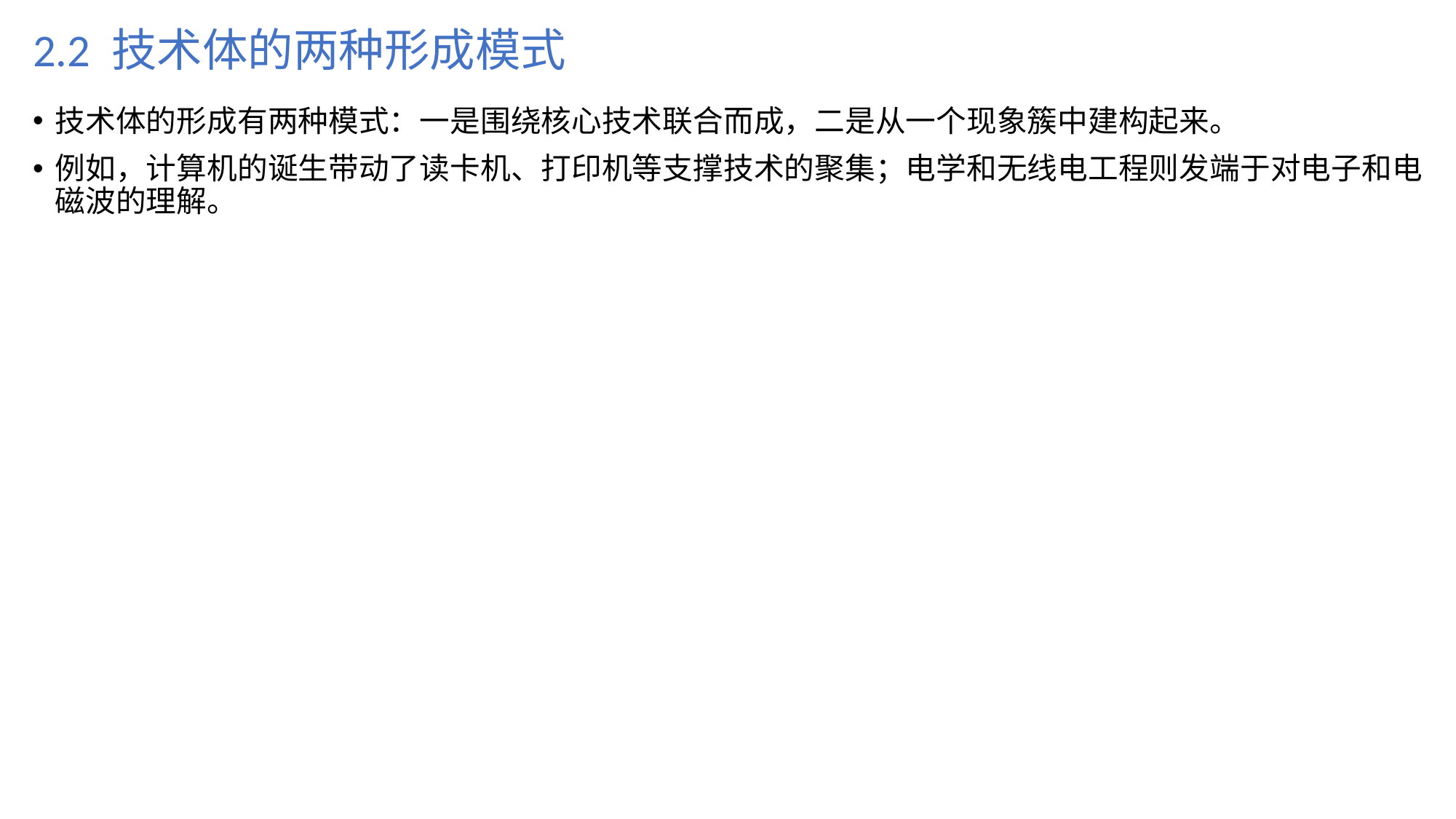

# 2.2 技术体的两种形成模式
技术体的形成有两种模式：一是围绕核心技术联合而成，二是从一个现象簇中建构起来。
例如，计算机的诞生带动了读卡机、打印机等支撑技术的聚集；电学和无线电工程则发端于对电子和电磁波的理解。